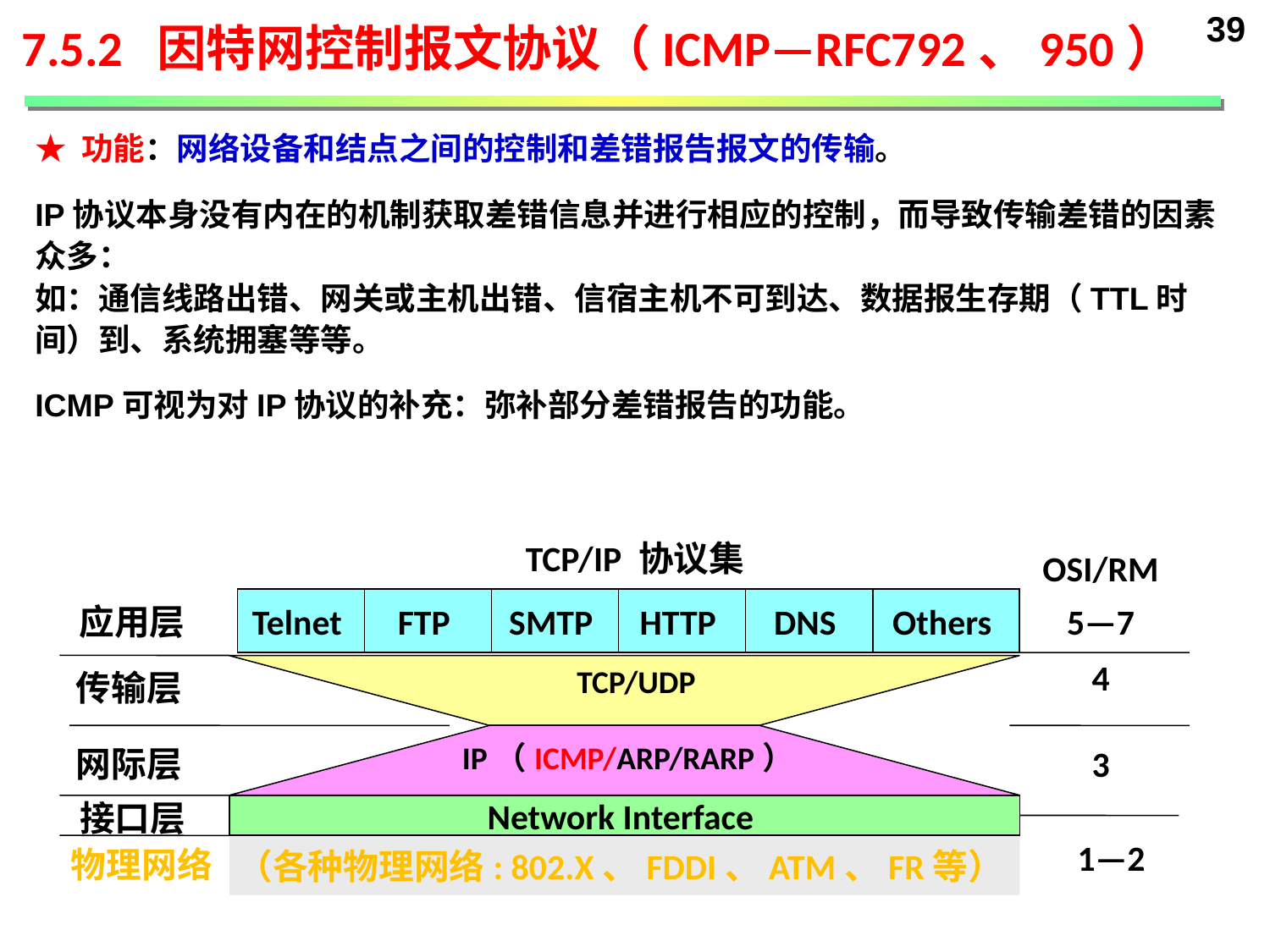

39
7.5.2  因特网控制报文协议（ICMP—RFC792、950）

★ 功能：网络设备和结点之间的控制和差错报告报文的传输。

IP协议本身没有内在的机制获取差错信息并进行相应的控制，而导致传输差错的因素众多：
如：通信线路出错、网关或主机出错、信宿主机不可到达、数据报生存期（TTL时间）到、系统拥塞等等。

ICMP可视为对IP协议的补充：弥补部分差错报告的功能。
TCP/IP 协议集
OSI/RM
应用层
Telnet
FTP
SMTP
HTTP
DNS
Others
5—7
4

传输层

TCP/UDP

IP（ICMP/ARP/RARP）
网际层
3
接口层

Network Interface

1—2
物理网络

（各种物理网络: 802.X、FDDI、ATM、FR等）